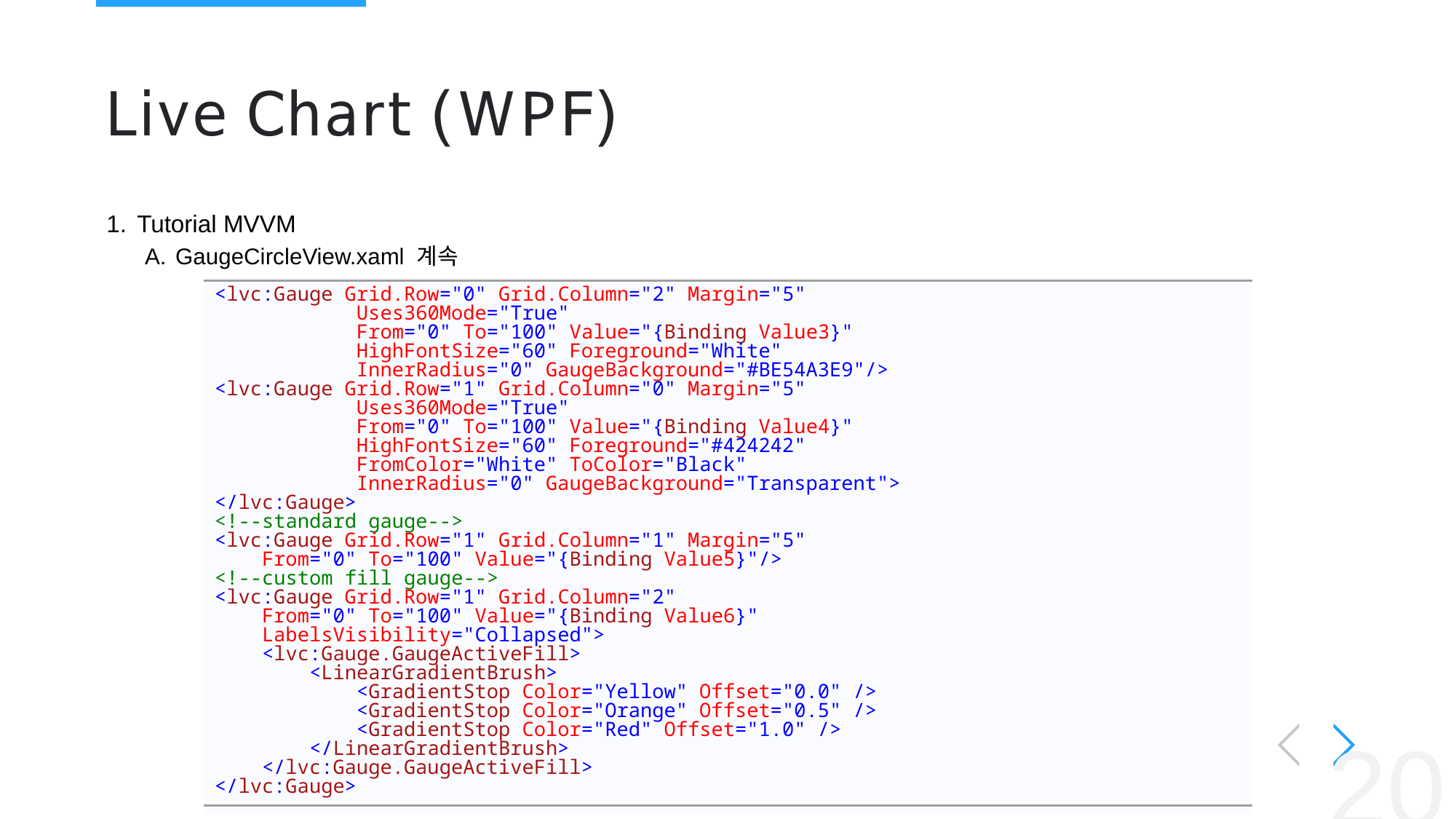

# Live Chart (WPF)
Tutorial MVVM
GaugeCircleView.xaml 계속

<lvc:Gauge Grid.Row="0" Grid.Column="2" Margin="5"
            Uses360Mode="True"
            From="0" To="100" Value="{Binding Value3}"
            HighFontSize="60" Foreground="White"
            InnerRadius="0" GaugeBackground="#BE54A3E9"/>
<lvc:Gauge Grid.Row="1" Grid.Column="0" Margin="5"
            Uses360Mode="True"
            From="0" To="100" Value="{Binding Value4}"
            HighFontSize="60" Foreground="#424242"
            FromColor="White" ToColor="Black"
            InnerRadius="0" GaugeBackground="Transparent">
</lvc:Gauge>
<!--standard gauge-->
<lvc:Gauge Grid.Row="1" Grid.Column="1" Margin="5"
    From="0" To="100" Value="{Binding Value5}"/>
<!--custom fill gauge-->
<lvc:Gauge Grid.Row="1" Grid.Column="2"
    From="0" To="100" Value="{Binding Value6}"
    LabelsVisibility="Collapsed">
    <lvc:Gauge.GaugeActiveFill>
        <LinearGradientBrush>
            <GradientStop Color="Yellow" Offset="0.0" />
            <GradientStop Color="Orange" Offset="0.5" />
            <GradientStop Color="Red" Offset="1.0" />
        </LinearGradientBrush>
    </lvc:Gauge.GaugeActiveFill>
</lvc:Gauge>

20